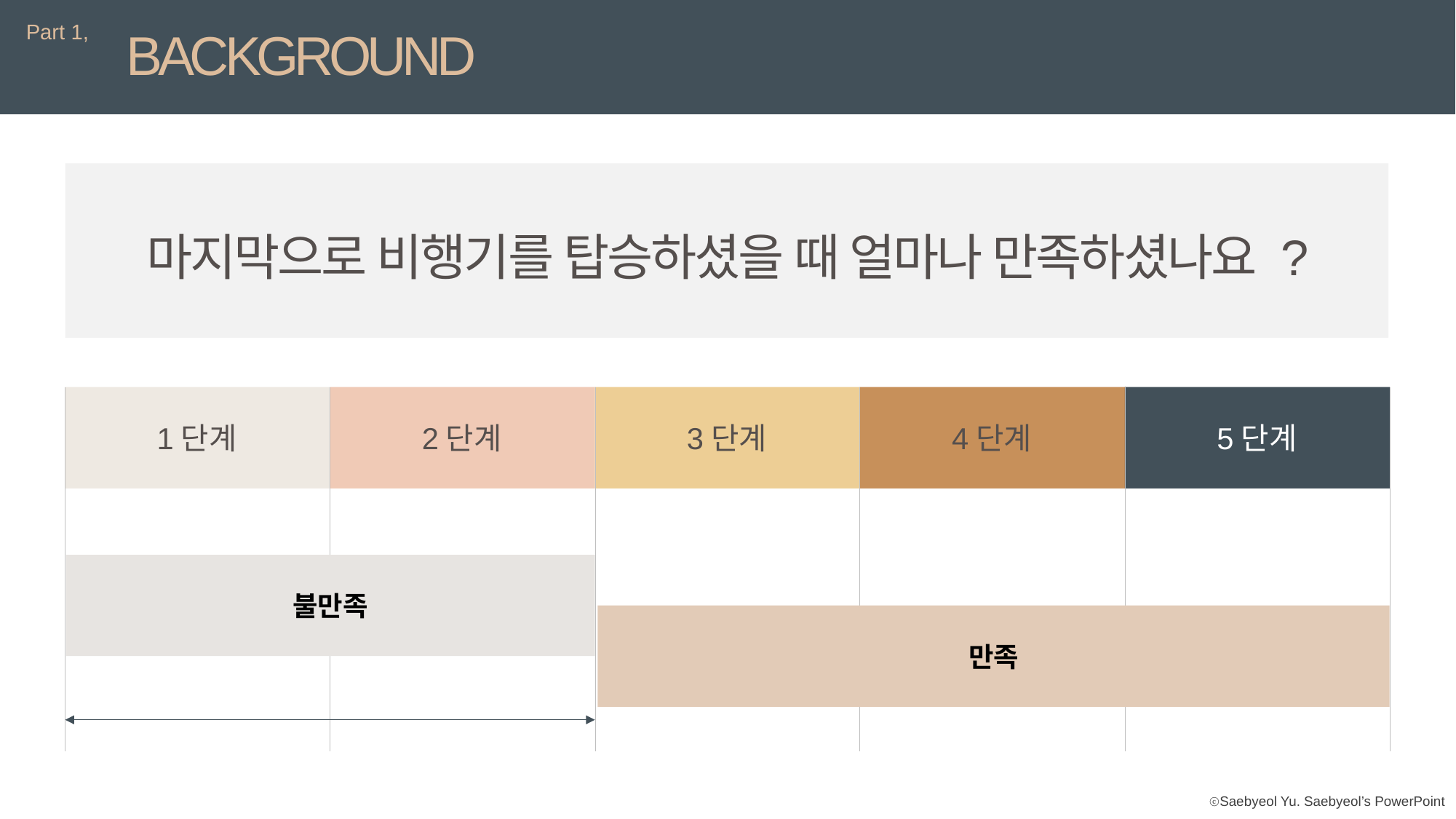

Part 1,
BACKGROUND

마지막으로 비행기를 탑승하셨을 때 얼마나 만족하셨나요 ?

1단계
2단계
3단계
4단계
5단계
불만족
만족